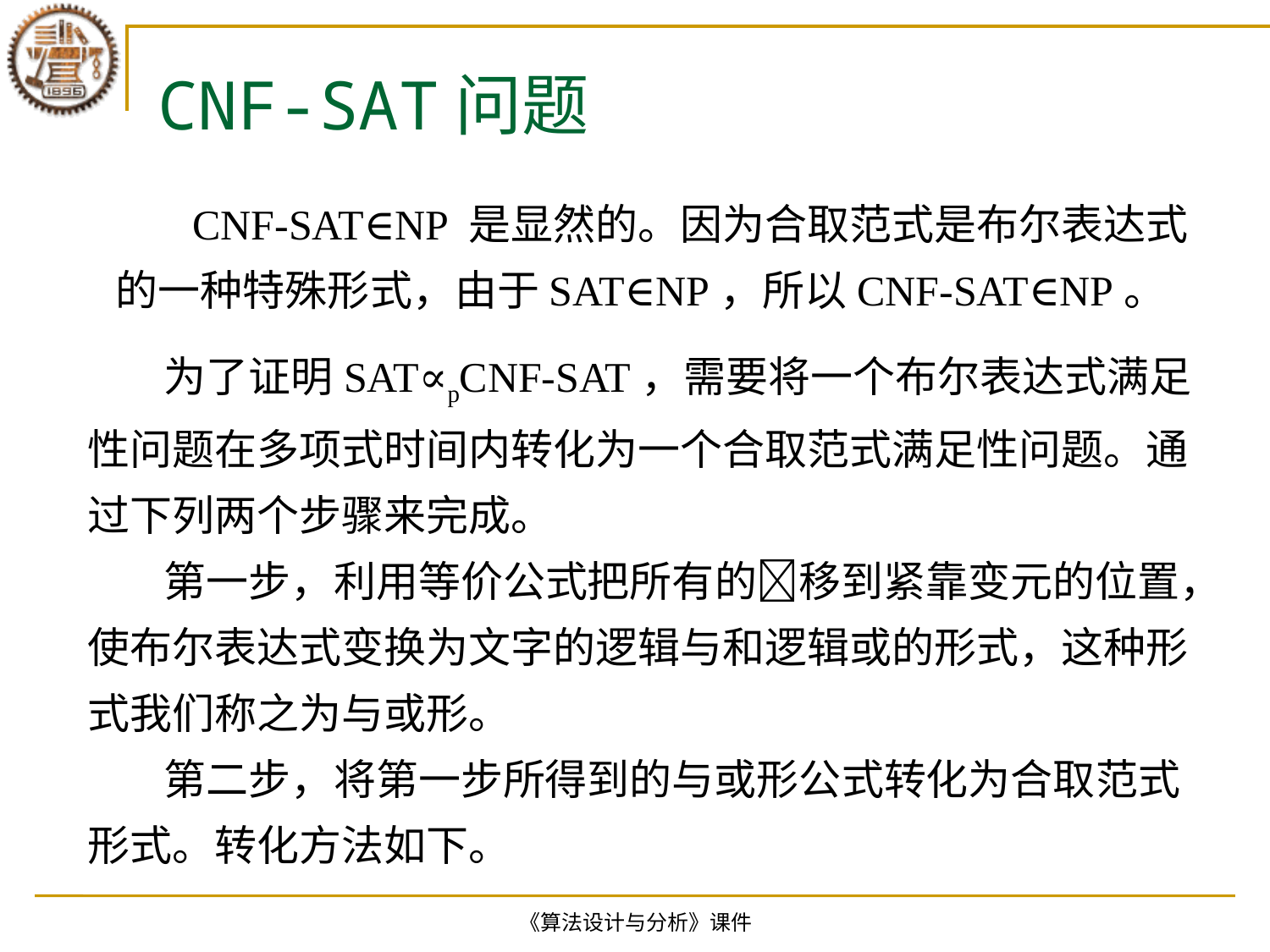

# CNF-SAT问题
       CNF-SAT∈NP 是显然的。因为合取范式是布尔表达式的一种特殊形式，由于SAT∈NP，所以CNF-SAT∈NP。
       为了证明SAT∝pCNF-SAT，需要将一个布尔表达式满足性问题在多项式时间内转化为一个合取范式满足性问题。通过下列两个步骤来完成。
       第一步，利用等价公式把所有的¬移到紧靠变元的位置，使布尔表达式变换为文字的逻辑与和逻辑或的形式，这种形式我们称之为与或形。
       第二步，将第一步所得到的与或形公式转化为合取范式形式。转化方法如下。

《算法设计与分析》课件
46